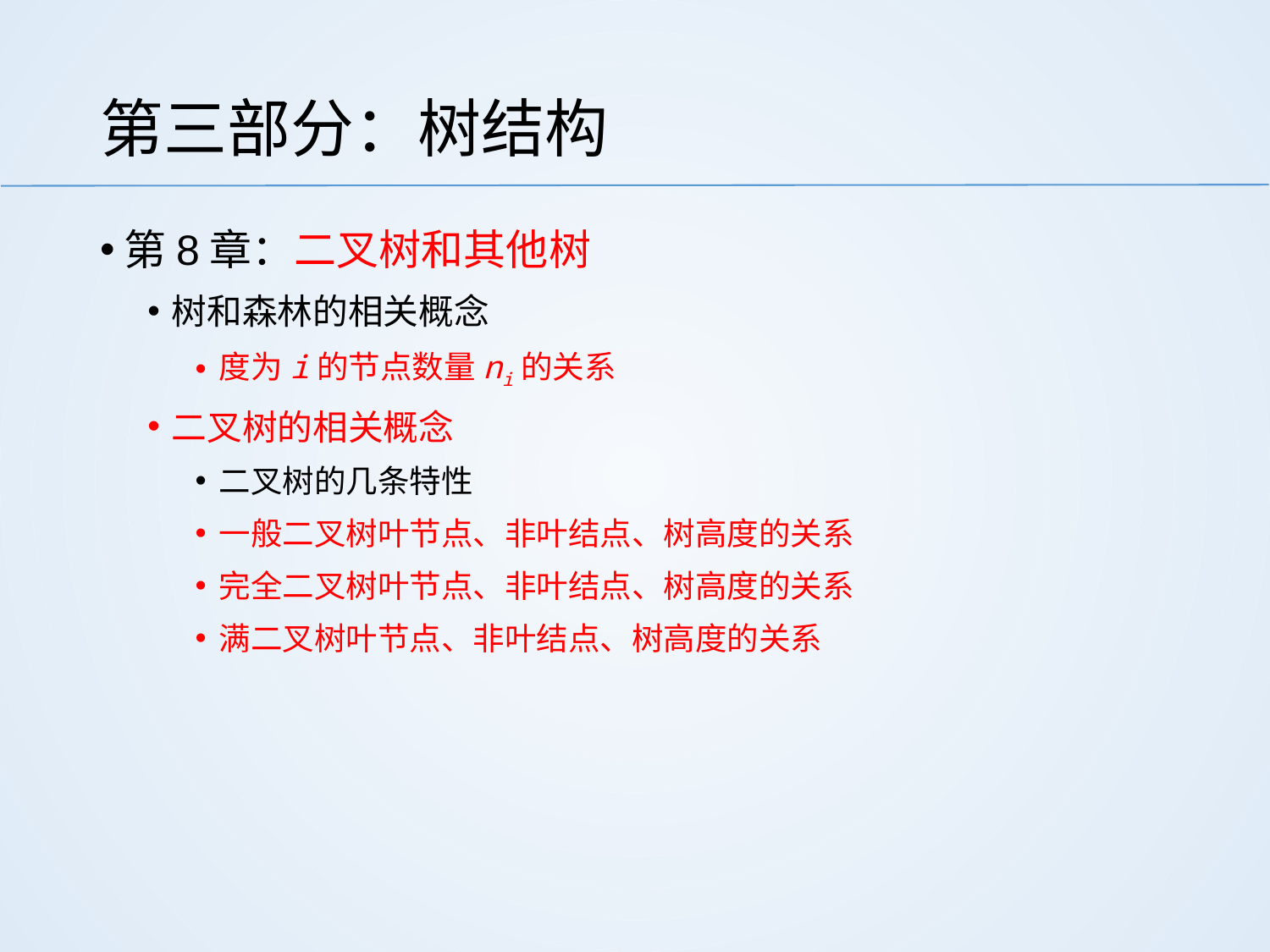

# 第三部分：树结构
第8章：二叉树和其他树
树和森林的相关概念
度为i的节点数量ni的关系
二叉树的相关概念
二叉树的几条特性
一般二叉树叶节点、非叶结点、树高度的关系
完全二叉树叶节点、非叶结点、树高度的关系
满二叉树叶节点、非叶结点、树高度的关系
12